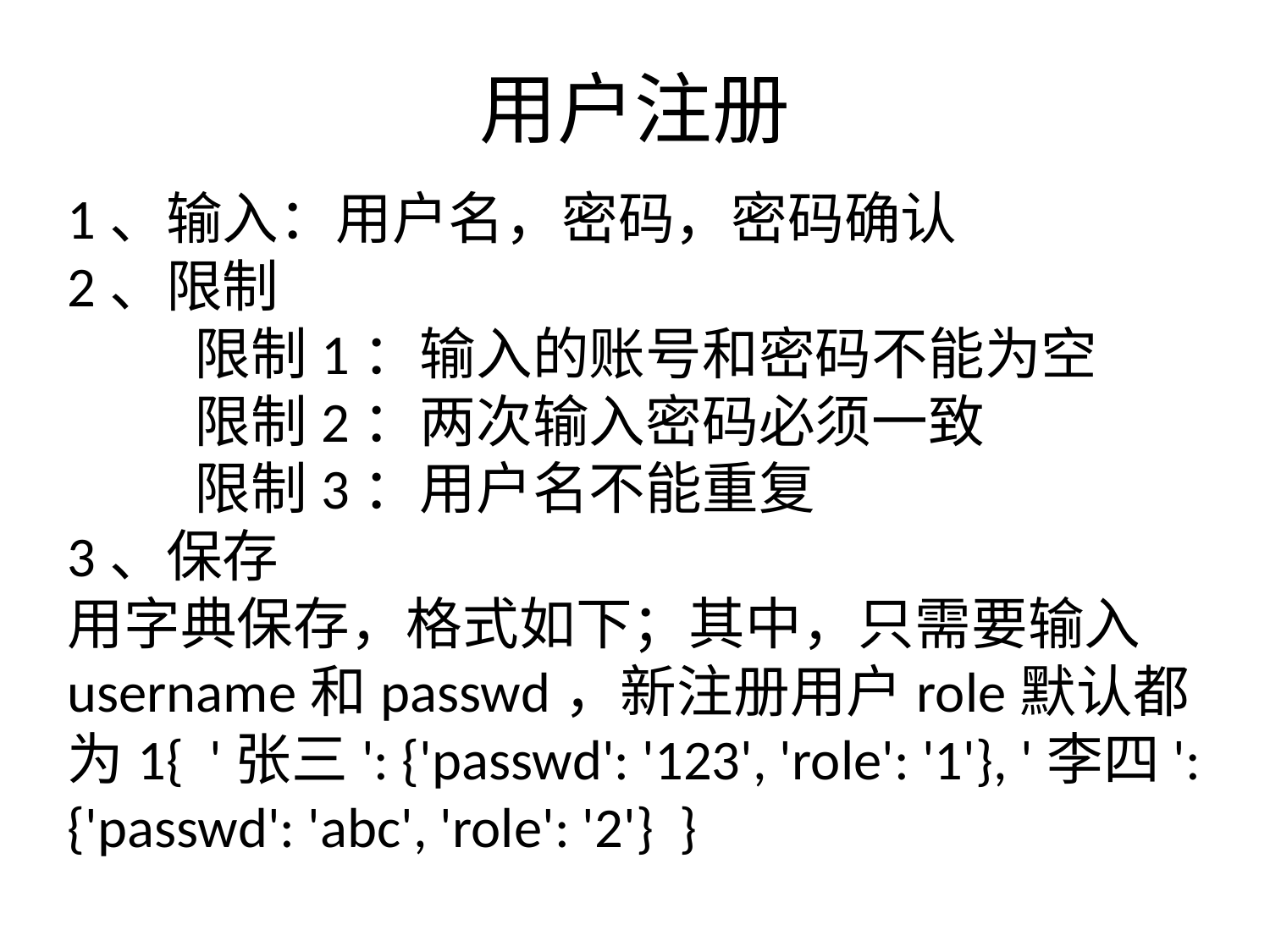

# 用户注册
1、输入：用户名，密码，密码确认
2、限制
	限制1：输入的账号和密码不能为空
	限制2：两次输入密码必须一致
	限制3：用户名不能重复
3、保存
用字典保存，格式如下；其中，只需要输入username和passwd，新注册用户role默认都为1{  '张三': {'passwd': '123', 'role': '1'}, '李四': {'passwd': 'abc', 'role': '2'}  }